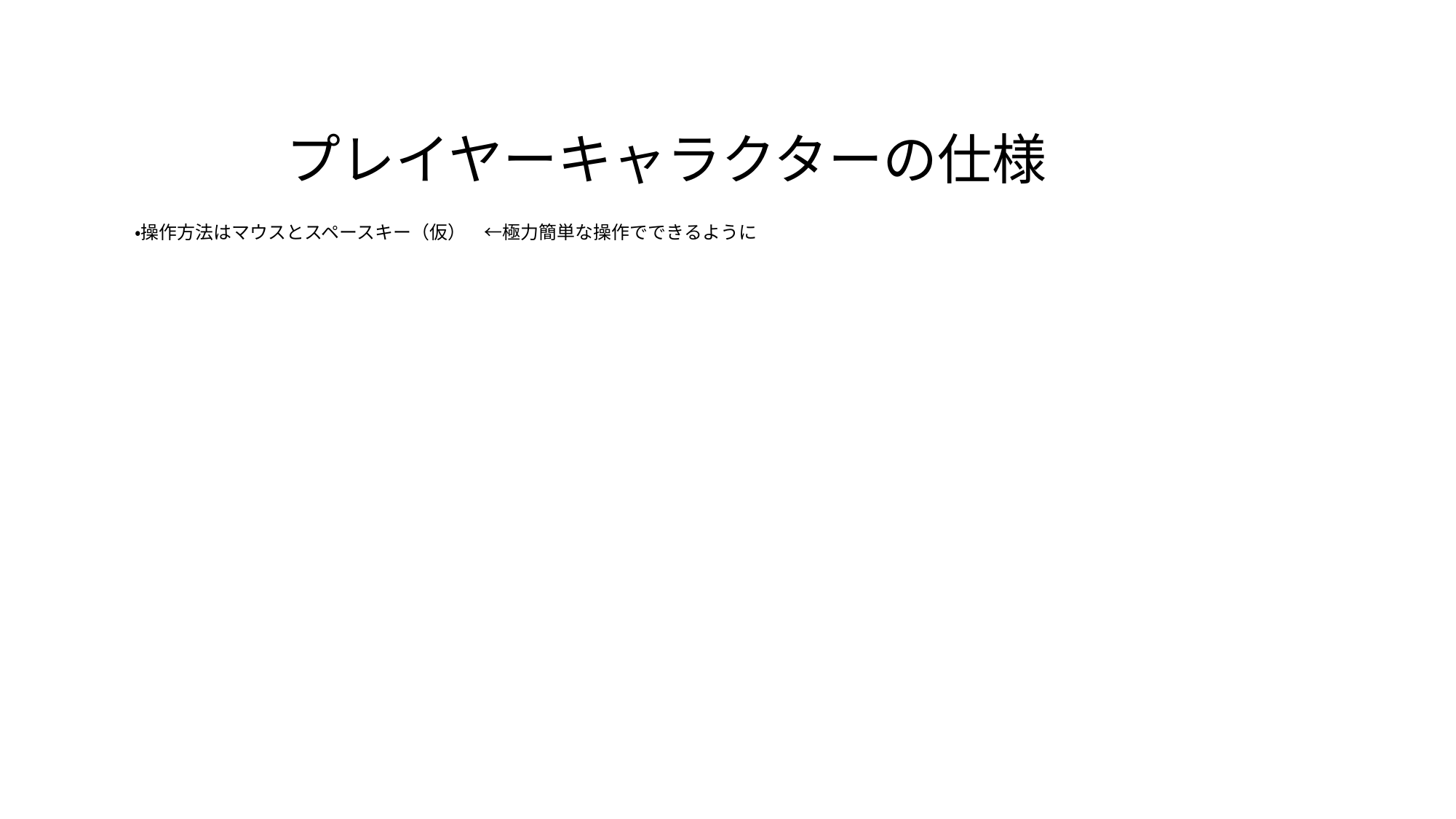

プレイヤーキャラクターの仕様
・操作方法はマウスとスペースキー（仮）　←極力簡単な操作でできるように